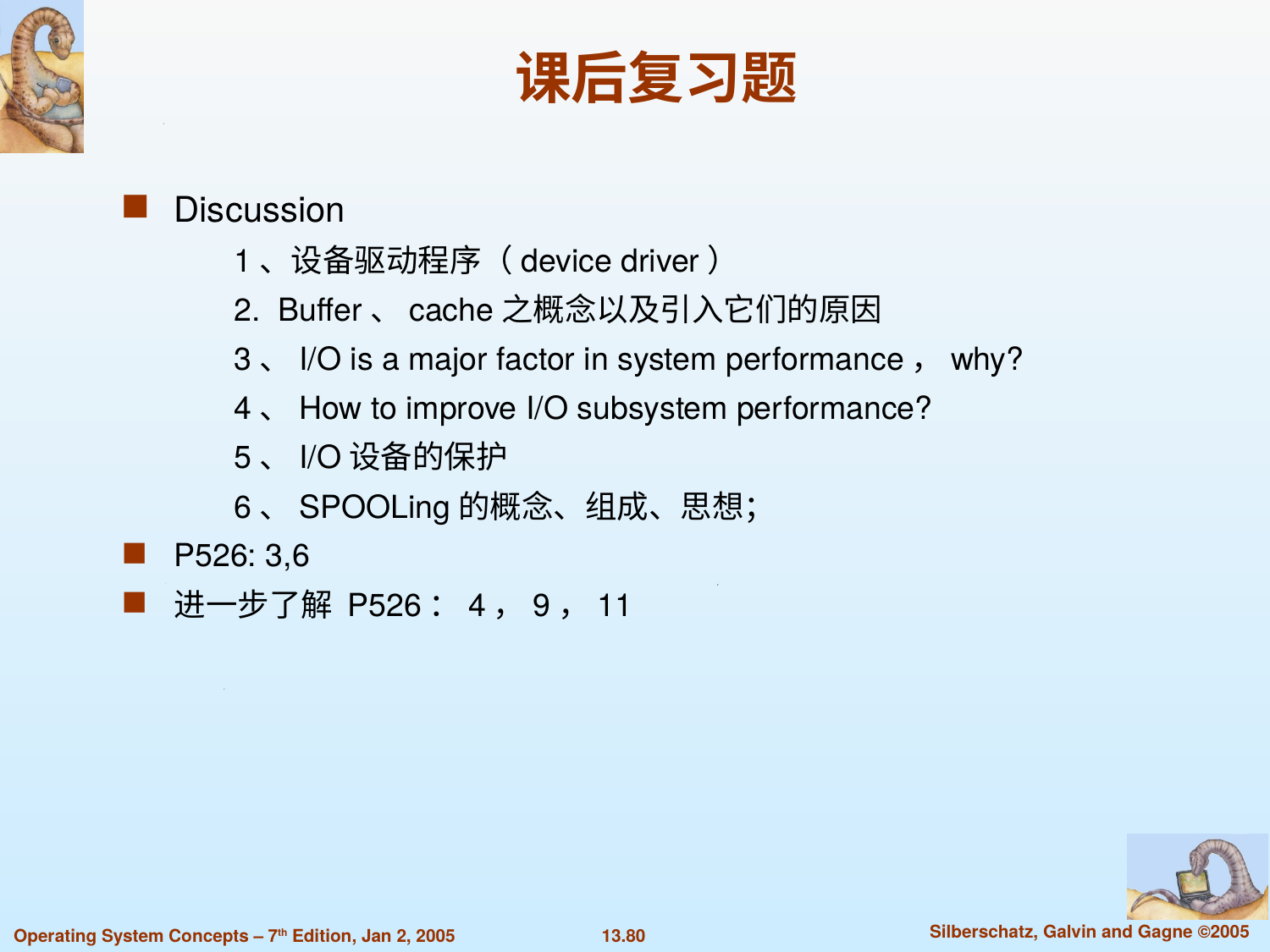

课后复习题
Discussion
     1、设备驱动程序（device driver）
     2.  Buffer、cache之概念以及引入它们的原因
     3、I/O is a major factor in system performance，why?
     4、How to improve I/O subsystem performance?
     5、I/O设备的保护
     6、SPOOLing的概念、组成、思想；
P526: 3,6
进一步了解 P526：4，9，11